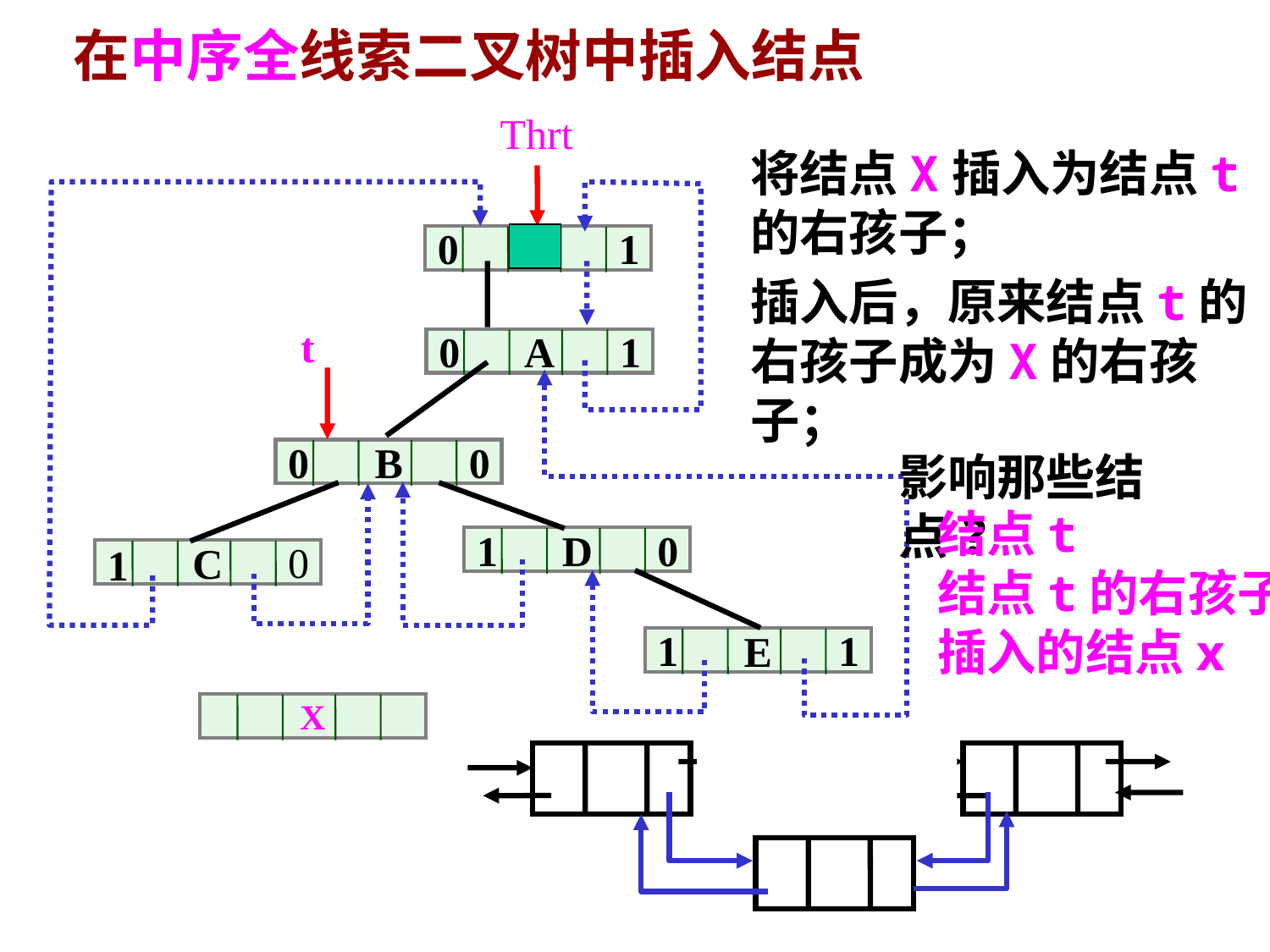

在中序全线索二叉树中插入结点
Thrt

将结点X插入为结点t的右孩子；
插入后，原来结点t的右孩子成为X的右孩子；

A

0
1

 t

A

0
1

B

0
0
影响那些结点?

结点t
结点t的右孩子
插入的结点x
D

1
0
C

1
0

E

1
1
X